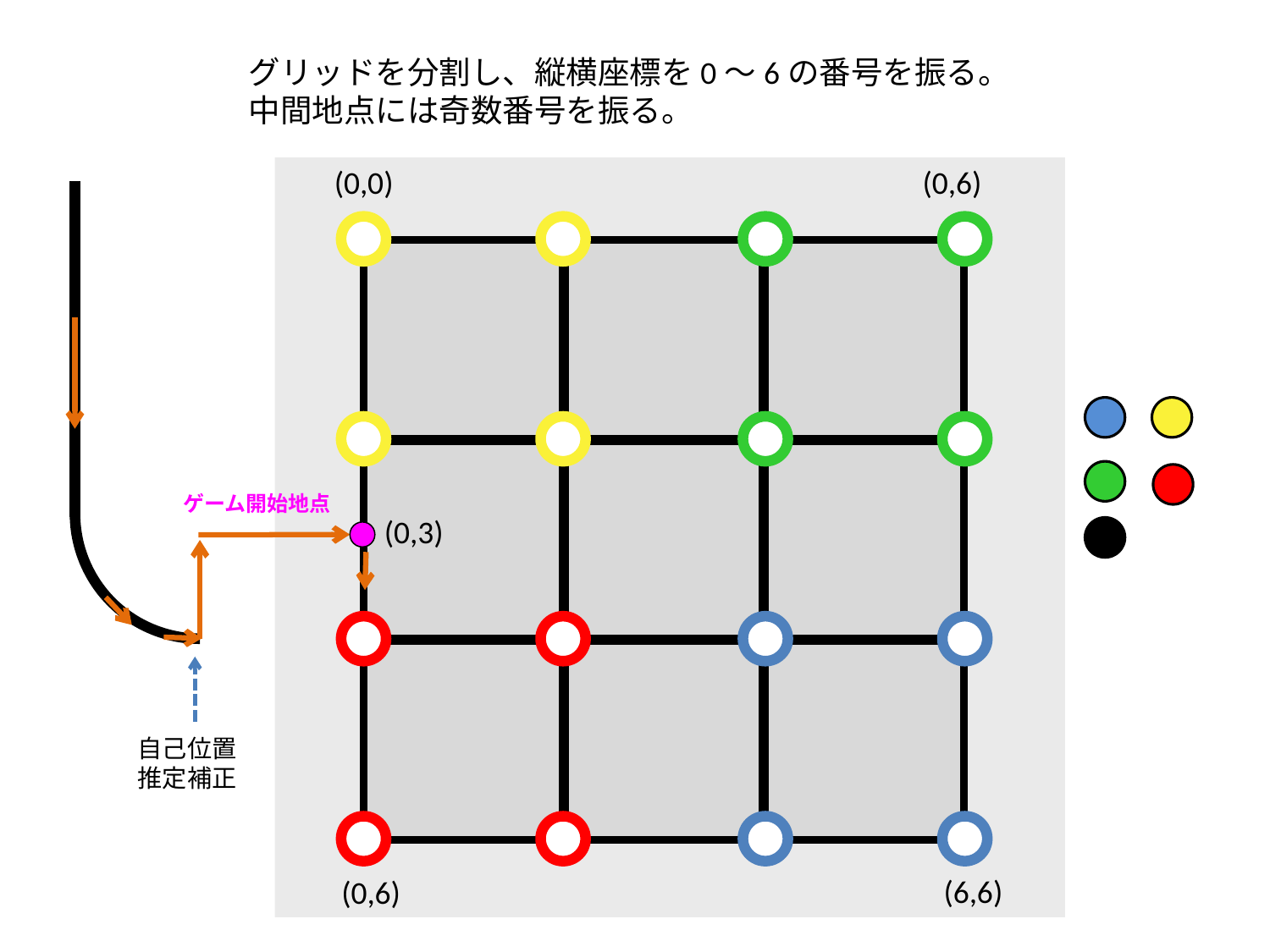

グリッドを分割し、縦横座標を0～6の番号を振る。
中間地点には奇数番号を振る。
(0,0)
(0,6)

ゲーム開始地点
(0,3)

自己位置推定補正
(6,6)
(0,6)